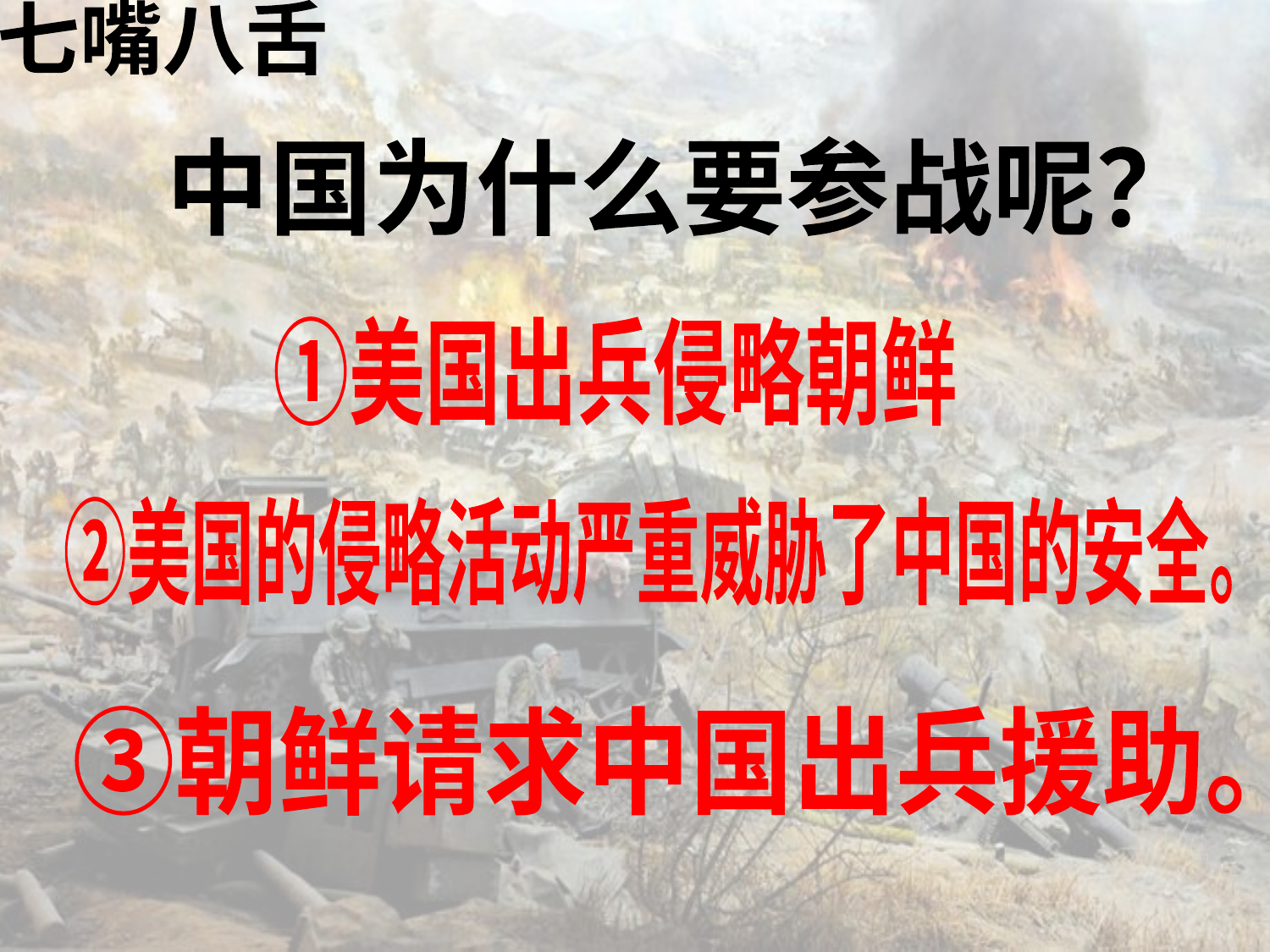

七嘴八舌
中国为什么要参战呢？
①美国出兵侵略朝鲜
②美国的侵略活动严重威胁了中国的安全。
③朝鲜请求中国出兵援助。